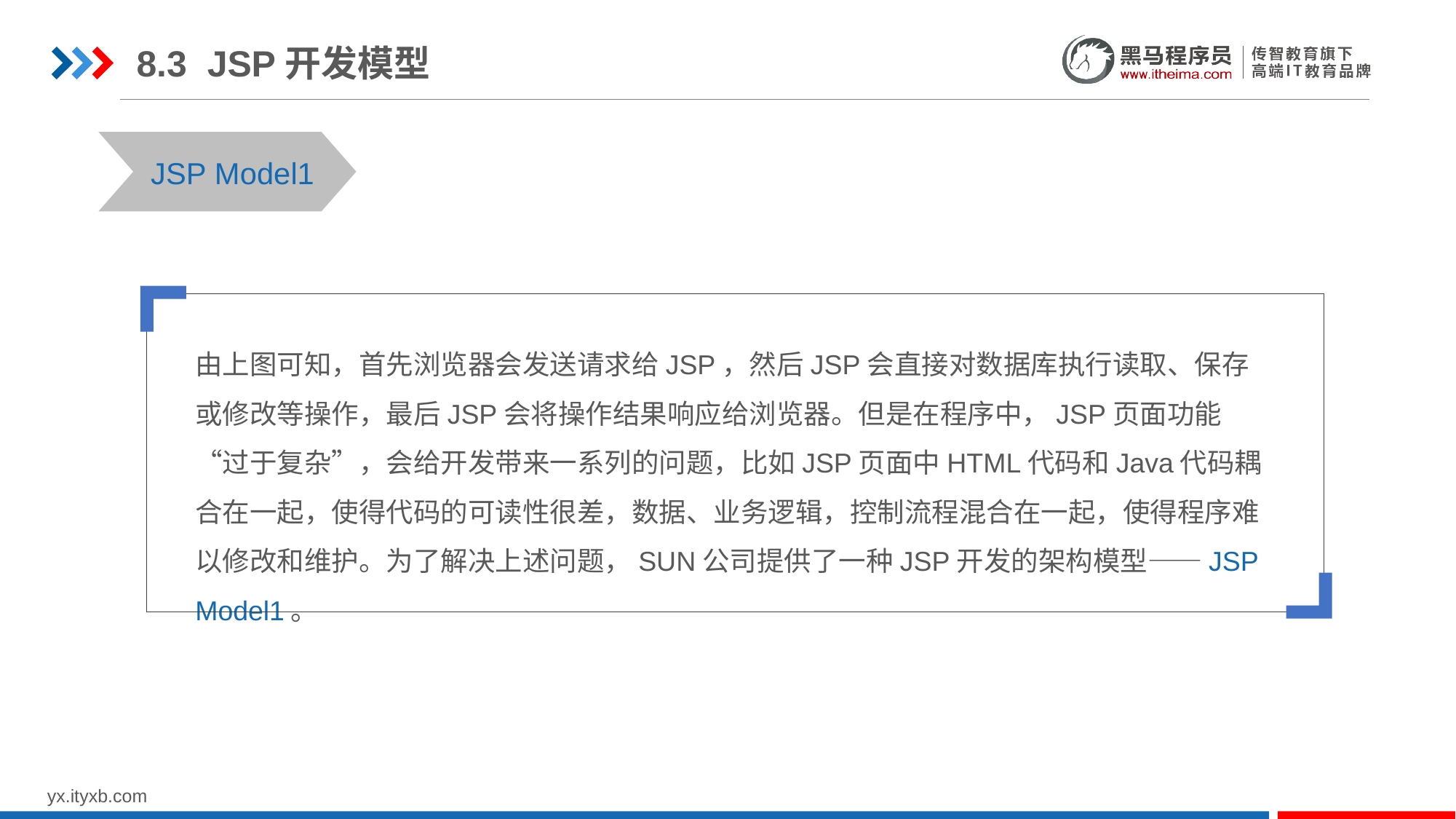

8.3  JSP开发模型

JSP Model1

由上图可知，首先浏览器会发送请求给JSP，然后JSP会直接对数据库执行读取、保存或修改等操作，最后JSP会将操作结果响应给浏览器。但是在程序中，JSP页面功能“过于复杂”，会给开发带来一系列的问题，比如JSP页面中HTML代码和Java代码耦合在一起，使得代码的可读性很差，数据、业务逻辑，控制流程混合在一起，使得程序难以修改和维护。为了解决上述问题，SUN公司提供了一种JSP开发的架构模型——JSP Model1。